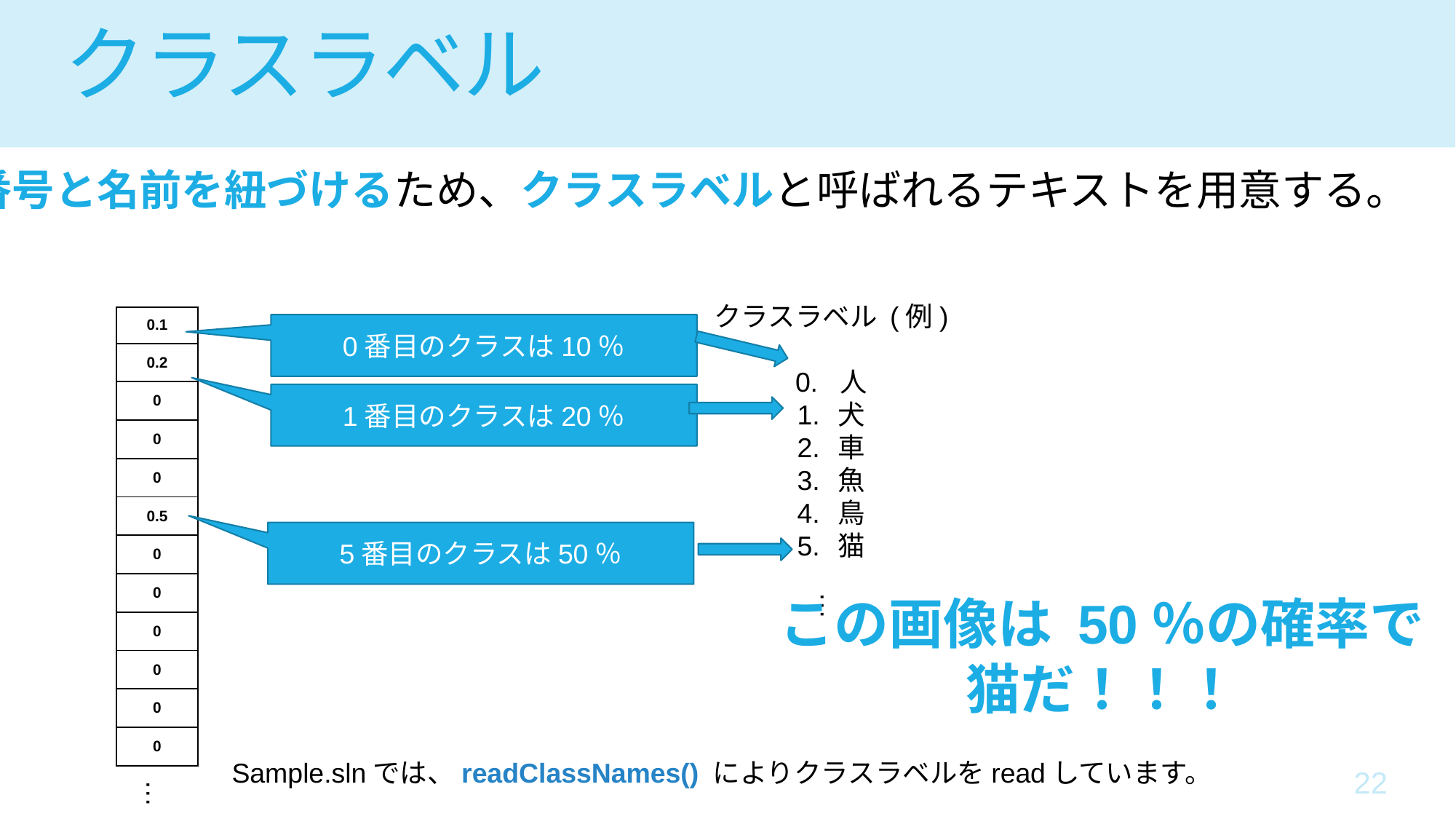

# クラスラベル
番号と名前を紐づけるため、クラスラベルと呼ばれるテキストを用意する。
クラスラベル (例)

0.  人
犬
車
魚
鳥
猫
| 0.1 |
| --- |
| 0.2 |
| 0 |
| 0 |
| 0 |
| 0.5 |
| 0 |
| 0 |
| 0 |
| 0 |
| 0 |
| 0 |
0番目のクラスは10％

1番目のクラスは20％

5番目のクラスは50％

…
この画像は 50％の確率で
猫だ！！！
Sample.slnでは、readClassNames() によりクラスラベルをreadしています。
…